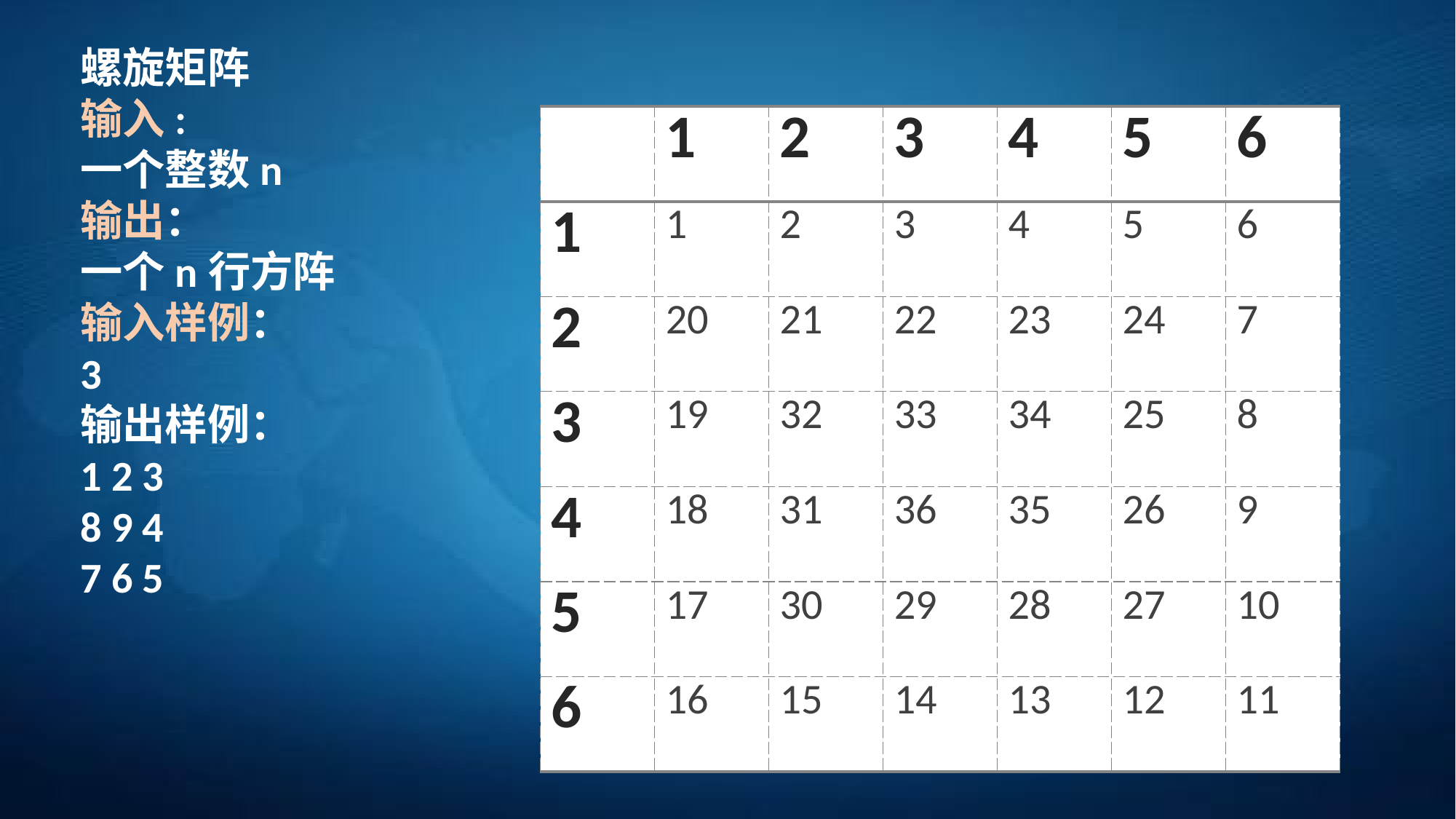

螺旋矩阵
输入:
一个整数n
输出：
一个n行方阵
输入样例：
3
输出样例：
1 2 3
8 9 4
7 6 5
|  | 1 | 2 | 3 | 4 | 5 | 6 |
| --- | --- | --- | --- | --- | --- | --- |
| 1 | 1 | 2 | 3 | 4 | 5 | 6 |
| 2 | 20 | 21 | 22 | 23 | 24 | 7 |
| 3 | 19 | 32 | 33 | 34 | 25 | 8 |
| 4 | 18 | 31 | 36 | 35 | 26 | 9 |
| 5 | 17 | 30 | 29 | 28 | 27 | 10 |
| 6 | 16 | 15 | 14 | 13 | 12 | 11 |